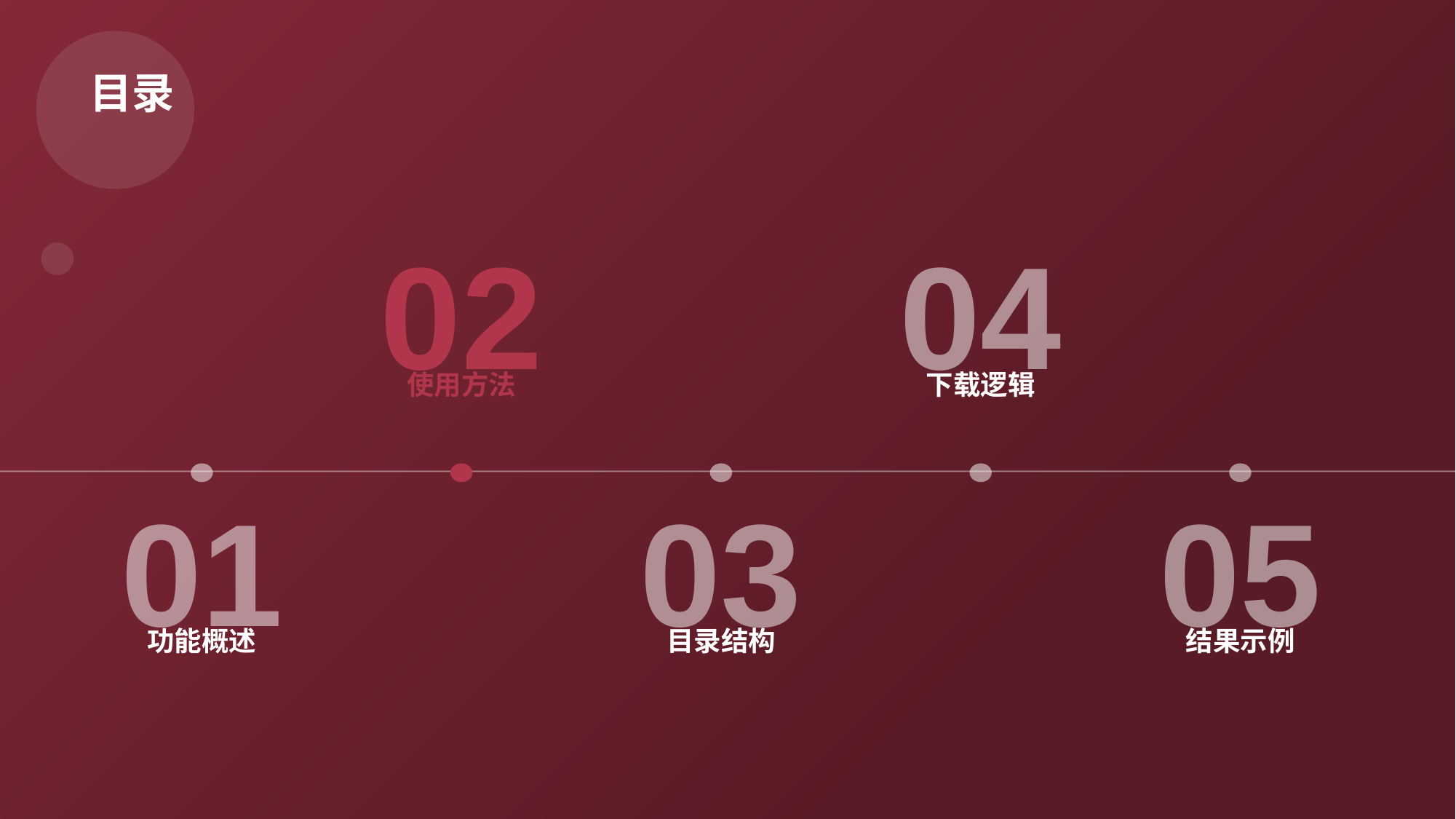

# 目录

02
使用方法

04
下载逻辑

01
功能概述

03
目录结构

05
结果示例